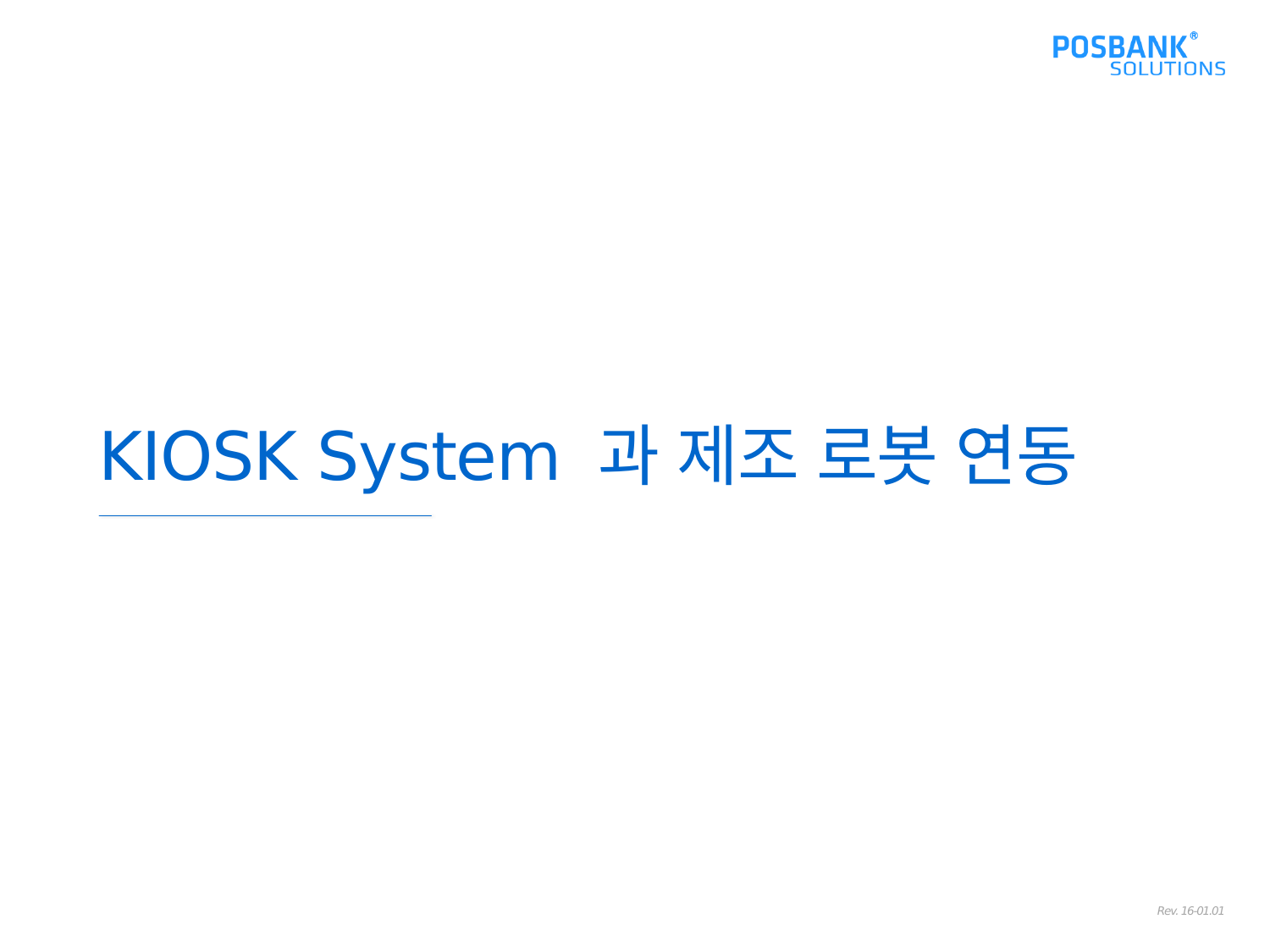

KIOSK System 과 제조 로봇 연동
Rev. 16-01.01